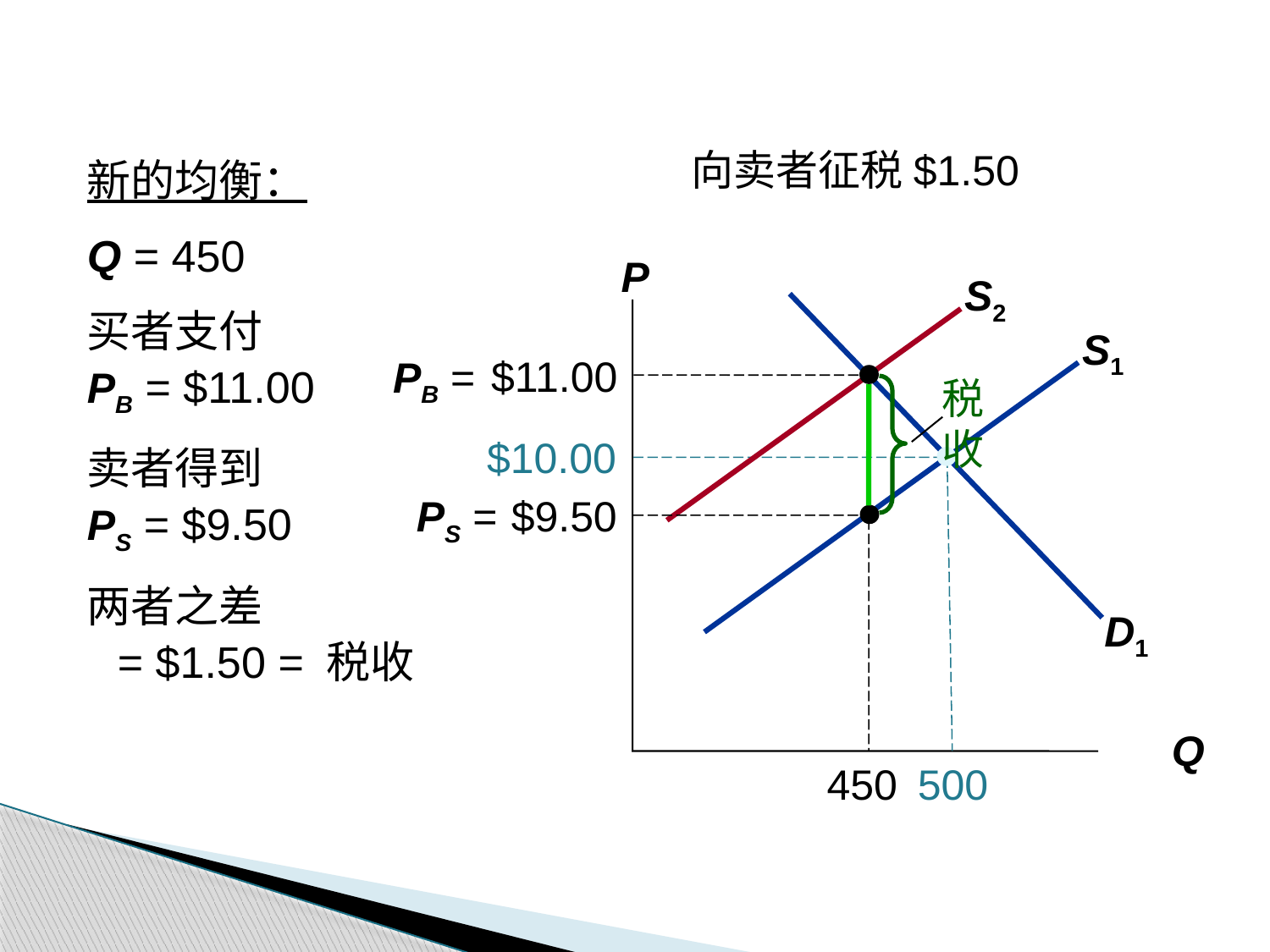

向卖者征税$1.50
新的均衡：
Q = 450
买者支付
PB = $11.00
卖者得到
PS = $9.50
两者之差
  = $1.50 = 税收
P

Q
S2

D1
S1

PB =
$11.00

450
税收

$10.00

500
PS =
$9.50